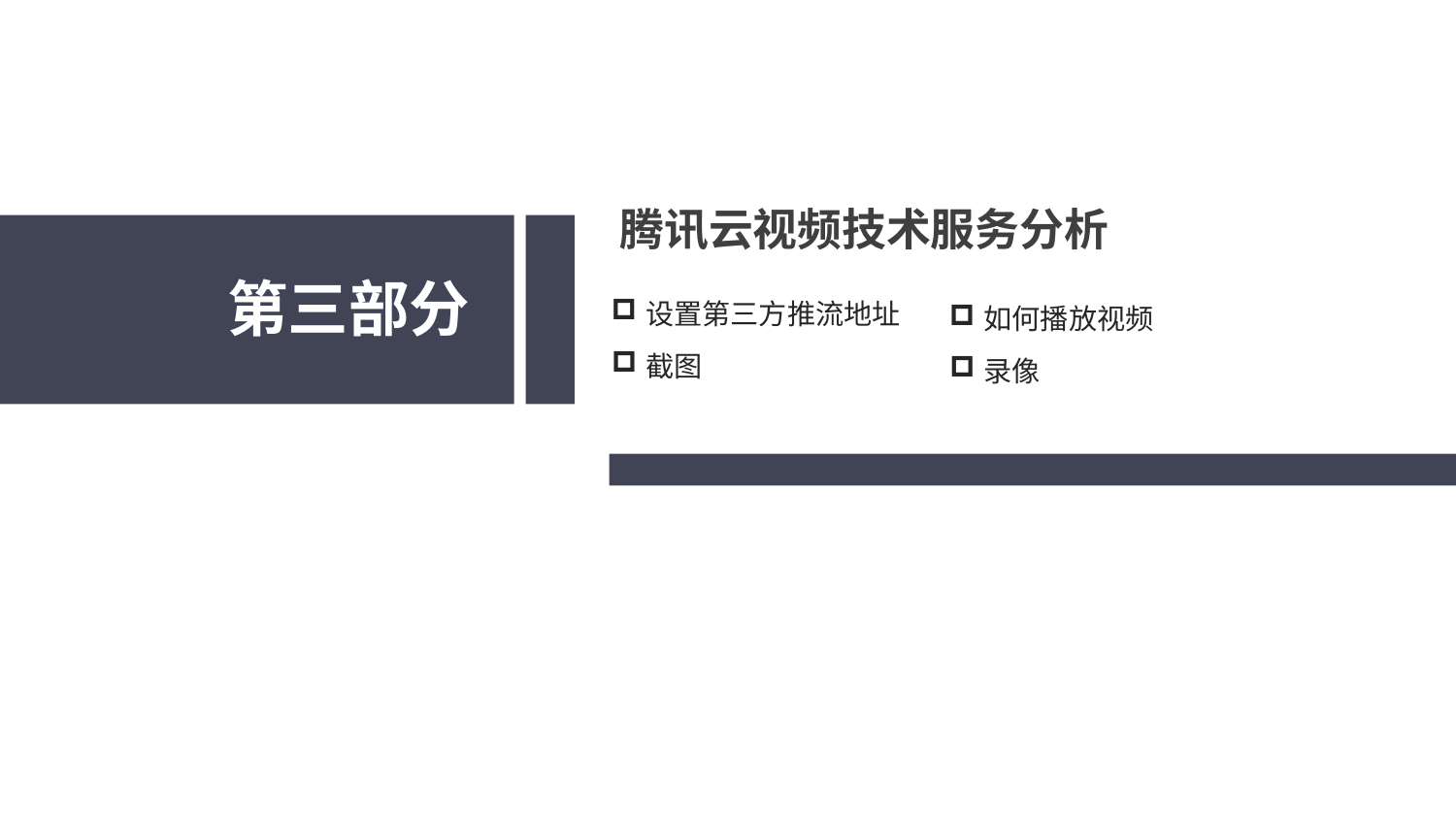

腾讯云视频技术服务分析

第三部分
设置第三方推流地址
如何播放视频
截图
录像